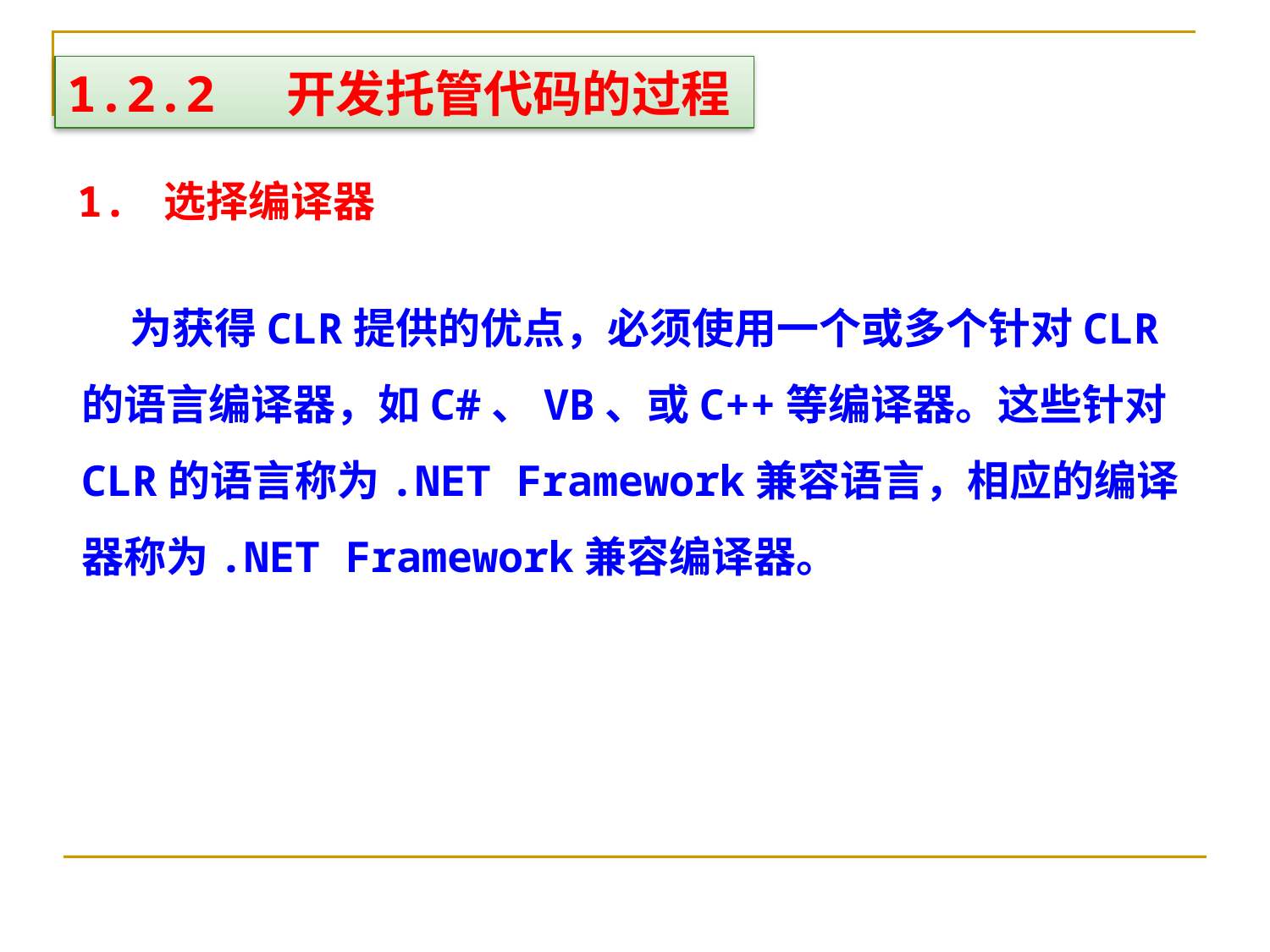

1.2.2  开发托管代码的过程
1. 选择编译器
    为获得CLR提供的优点，必须使用一个或多个针对CLR的语言编译器，如C#、VB、或C++等编译器。这些针对CLR的语言称为.NET Framework兼容语言，相应的编译器称为.NET Framework兼容编译器。